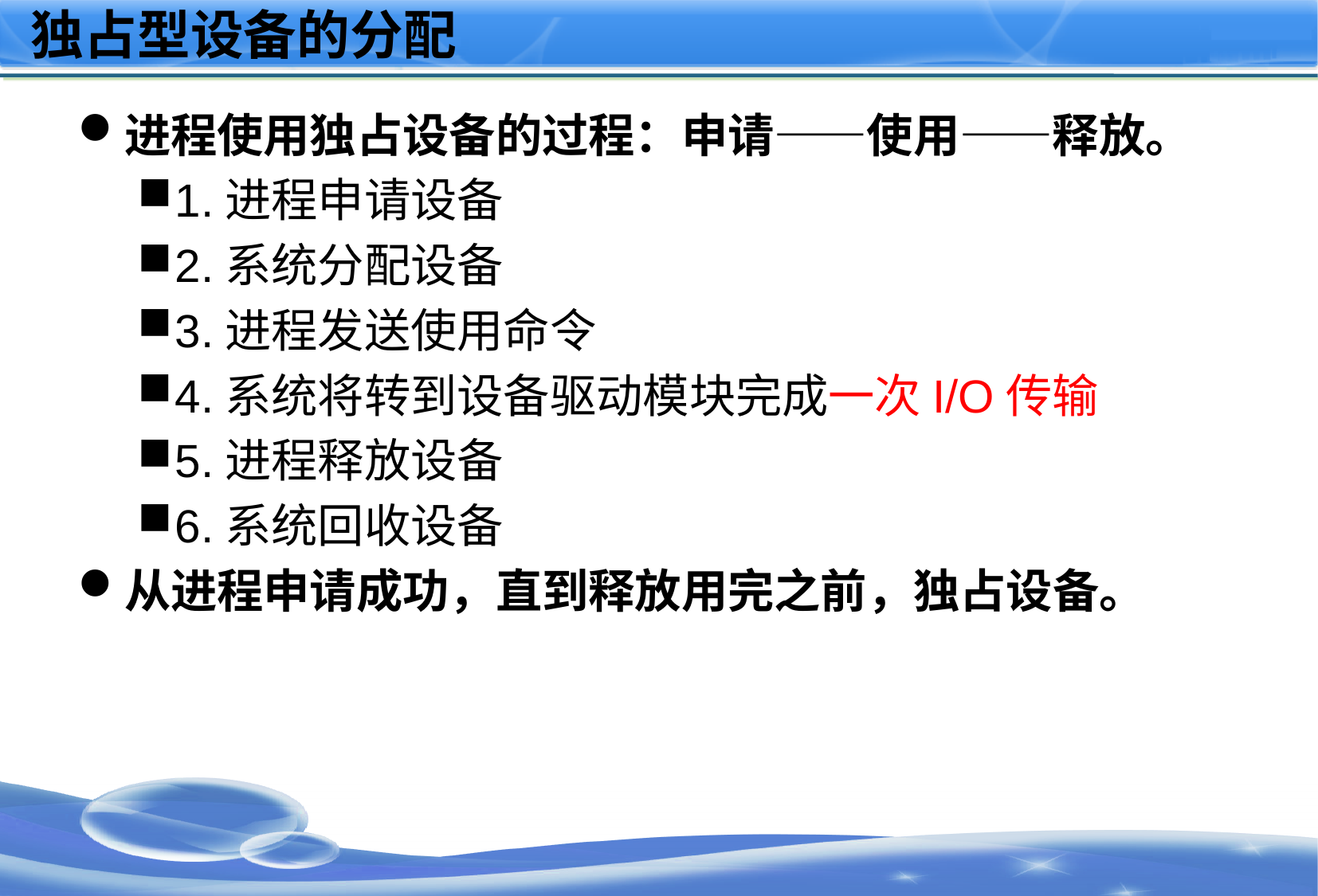

# 独占型设备的分配
进程使用独占设备的过程：申请——使用——释放。
1.进程申请设备
2.系统分配设备
3.进程发送使用命令
4.系统将转到设备驱动模块完成一次I/O传输
5.进程释放设备
6.系统回收设备
从进程申请成功，直到释放用完之前，独占设备。